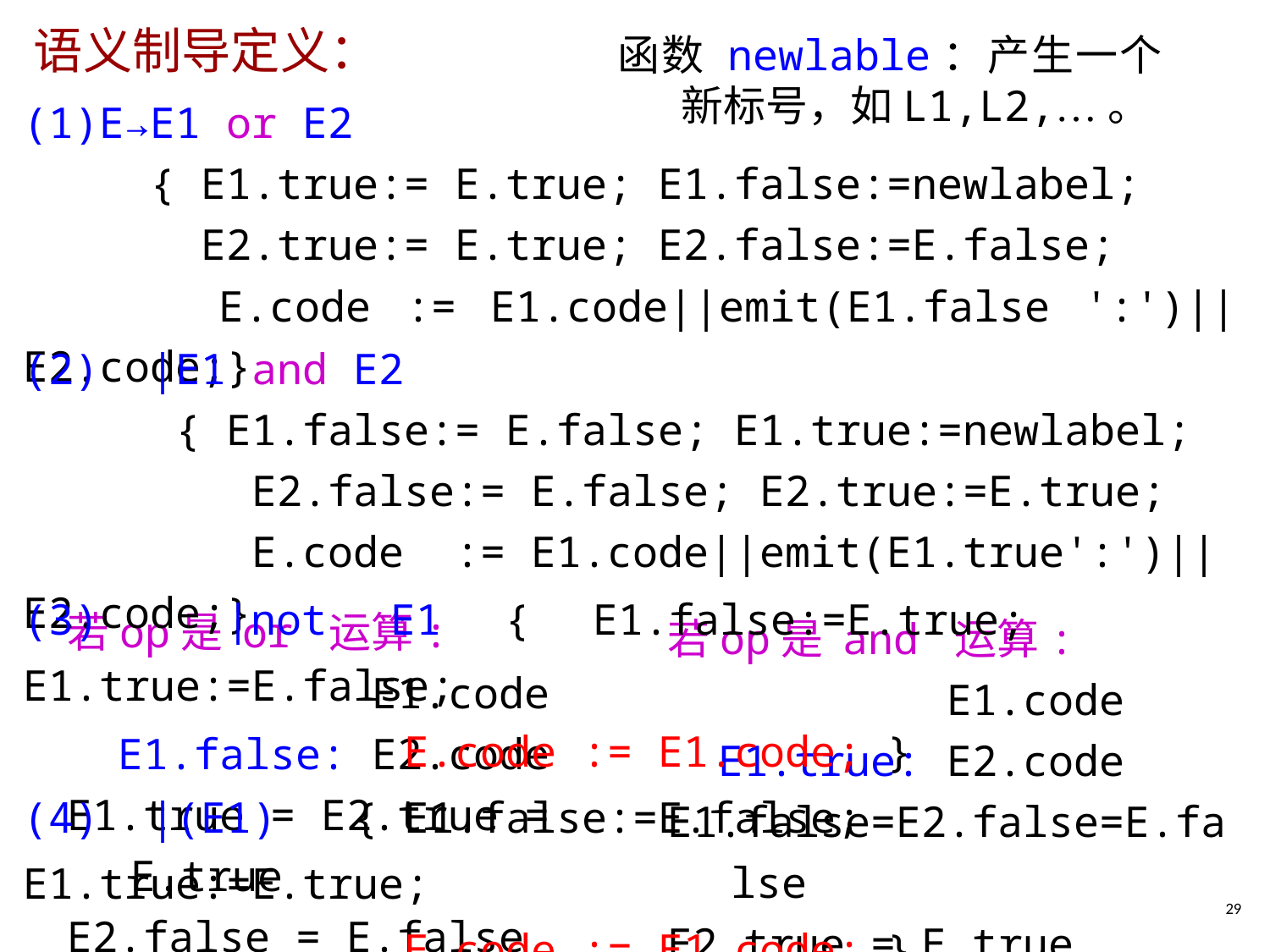

# 语义制导定义：
函数 newlable：产生一个新标号，如L1,L2,…。
(1)E→E1 or E2
	{ E1.true:= E.true; E1.false:=newlabel;
	  E2.true:= E.true; E2.false:=E.false;
	  E.code := E1.code||emit(E1.false ':')||E2.code;}
(2)  |E1 and E2
	 { E1.false:= E.false; E1.true:=newlabel;
         E2.false:= E.false; E2.true:=E.true;
         E.code  := E1.code||emit(E1.true':')||E2.code;}
(3)  |not E1 { E1.false:=E.true;   E1.true:=E.false;
               E.code := E1.code; }
(4)  |(E1)   { E1.false:=E.false;  E1.true:=E.true;
               E.code := E1.code; }
若op是 or 运算:
            E1.code
  E1.false: E2.code
E1.true = E2.true = E.true
E2.false = E.false
若op是 and 运算:
           E1.code
  E1.true: E2.code
E1.false=E2.false=E.false
E2.true = E.true
29